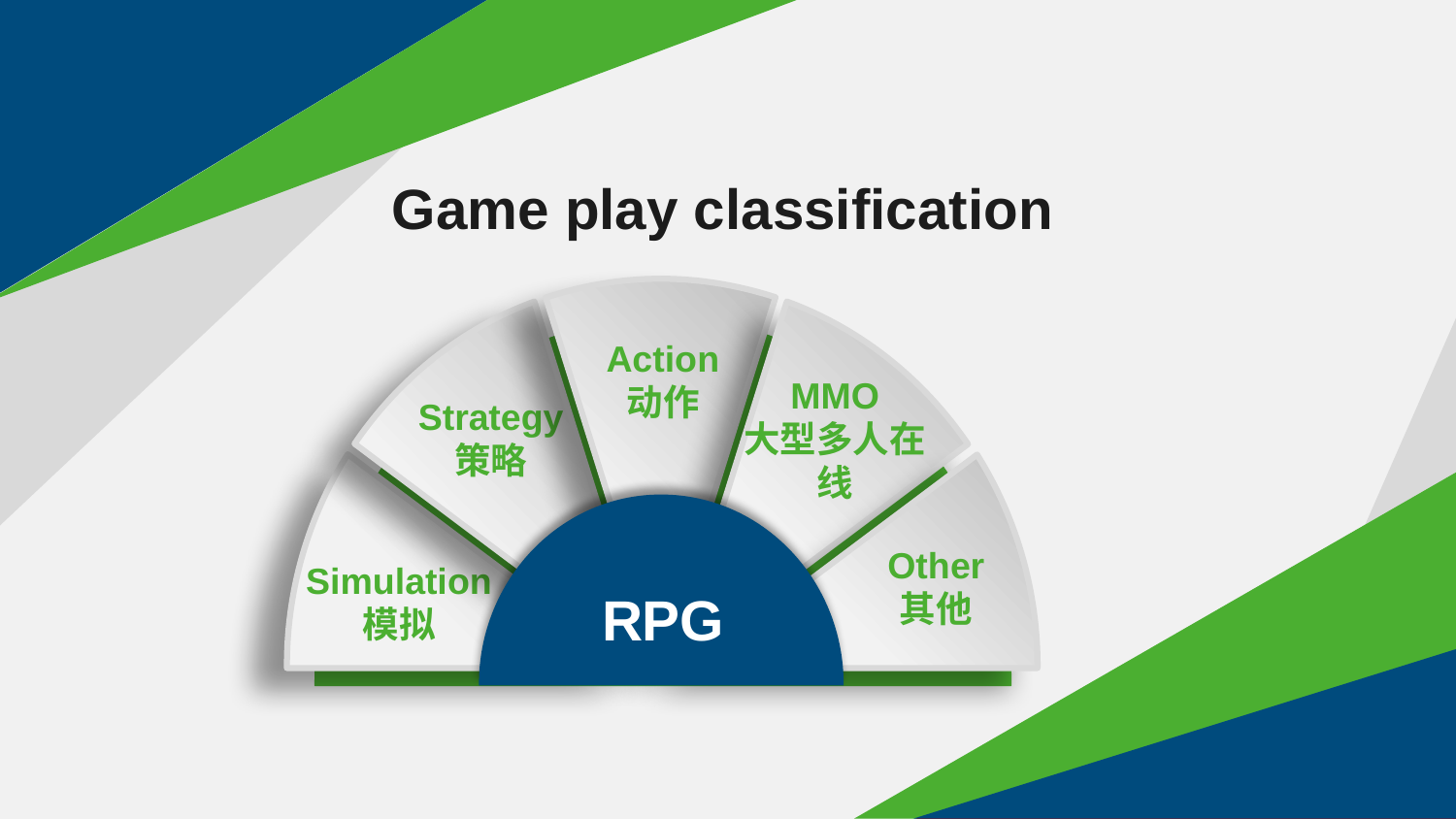

Game play classification

Action
动作

Strategy
策略

MMO
大型多人在线

Simulation
模拟

Other
其他

RPG